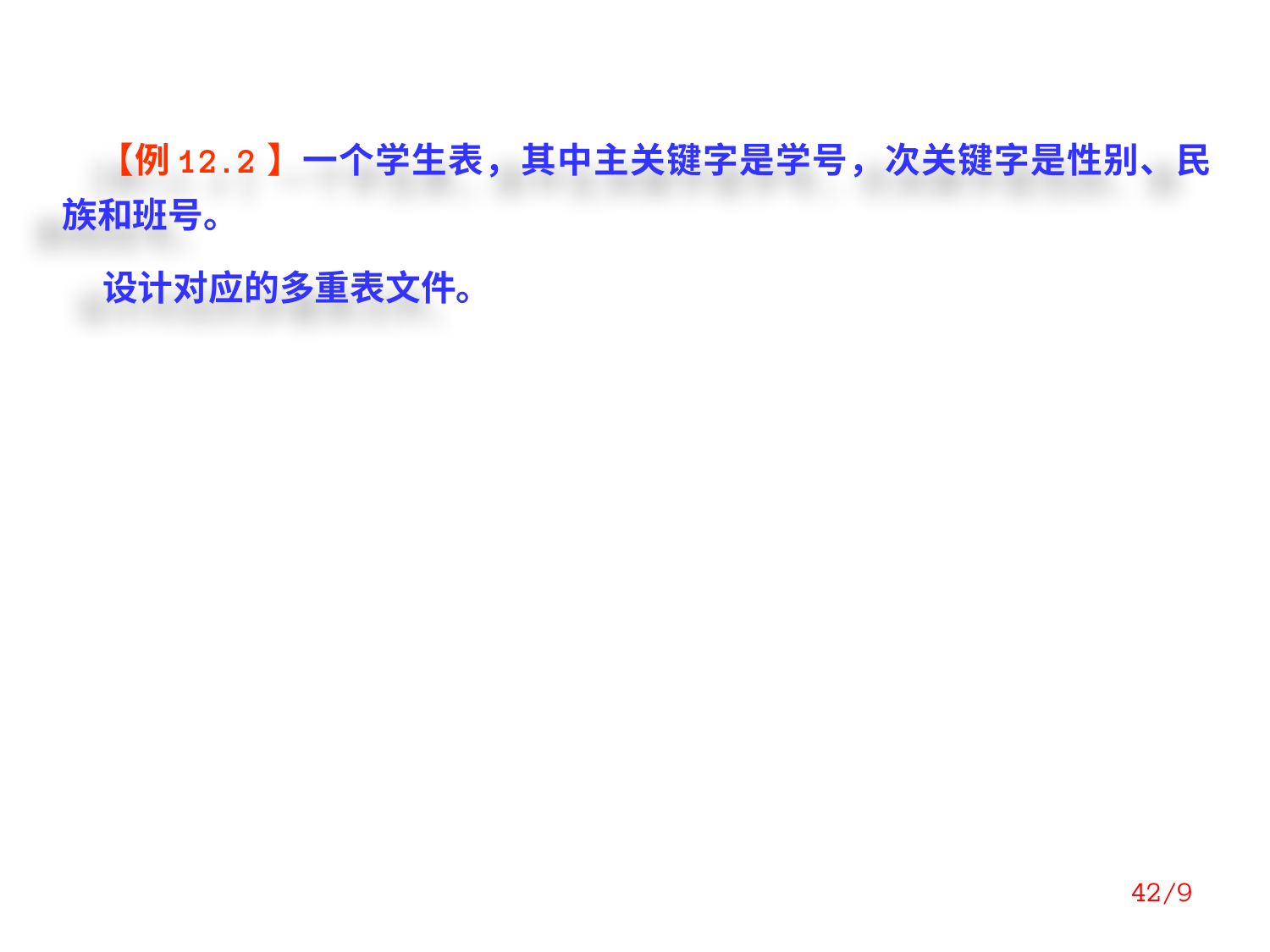

【例12.2】一个学生表，其中主关键字是学号，次关键字是性别、民族和班号。
    设计对应的多重表文件。
42/9